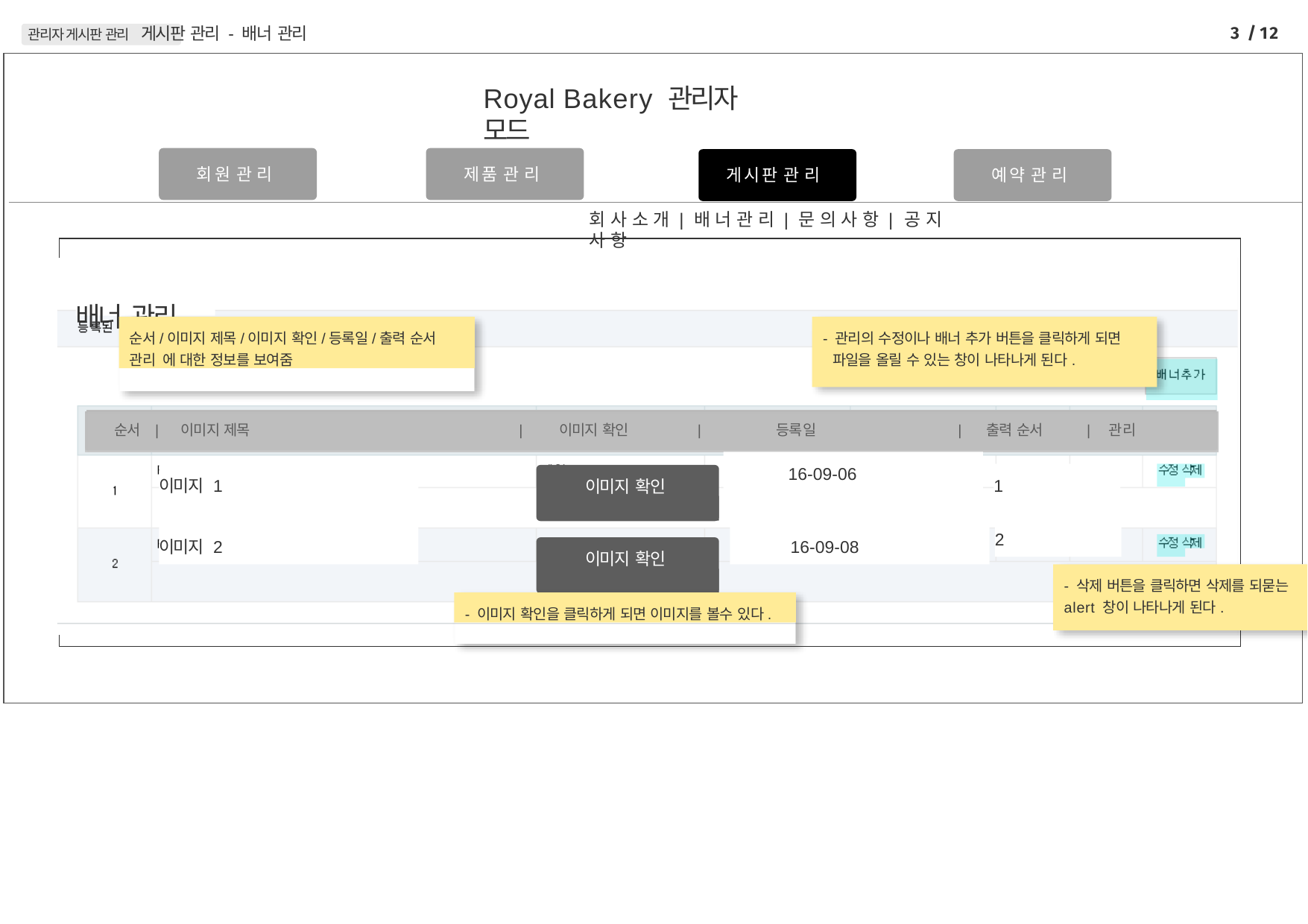

3 / 12
관리자 게시판 관리    게시판 관리 - 배너 관리

Royal Bakery 관리자 모드

회 원  관 리
제 품  관 리
게 시 판  관 리
예 약  관 리

회 사 소 개 | 배 너 관 리 | 문 의 사 항 | 공 지 사 항

배너 관리

순서/이미지 제목/이미지 확인/등록일/출력 순서 관리  에 대한 정보를 보여줌

- 관리의 수정이나 배너 추가 버튼을 클릭하게 되면  파일을 올릴 수 있는 창이 나타나게 된다.

순서   |	이미지 제목
|
이미지 확인
|
등록일
|	출력 순서
|	관리

16-09-06

이미지 1
1
이미지 확인

2

이미지 2
16-09-08

이미지 확인

- 삭제 버튼을 클릭하면 삭제를 되묻는  alert 창이 나타나게 된다.

- 이미지 확인을 클릭하게 되면 이미지를 볼수 있다.